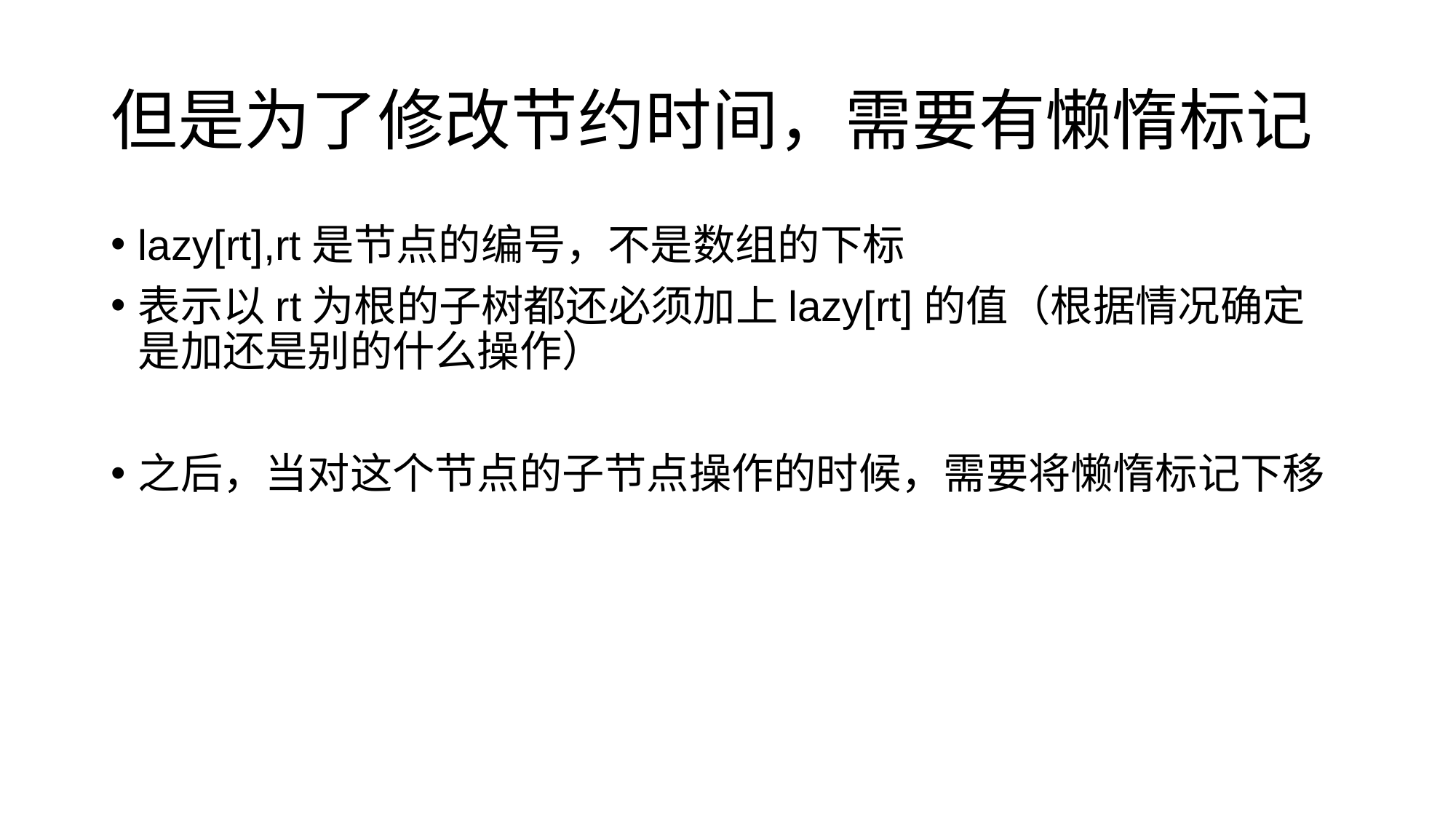

# 但是为了修改节约时间，需要有懒惰标记
lazy[rt],rt是节点的编号，不是数组的下标
表示以rt为根的子树都还必须加上lazy[rt]的值（根据情况确定是加还是别的什么操作）

之后，当对这个节点的子节点操作的时候，需要将懒惰标记下移